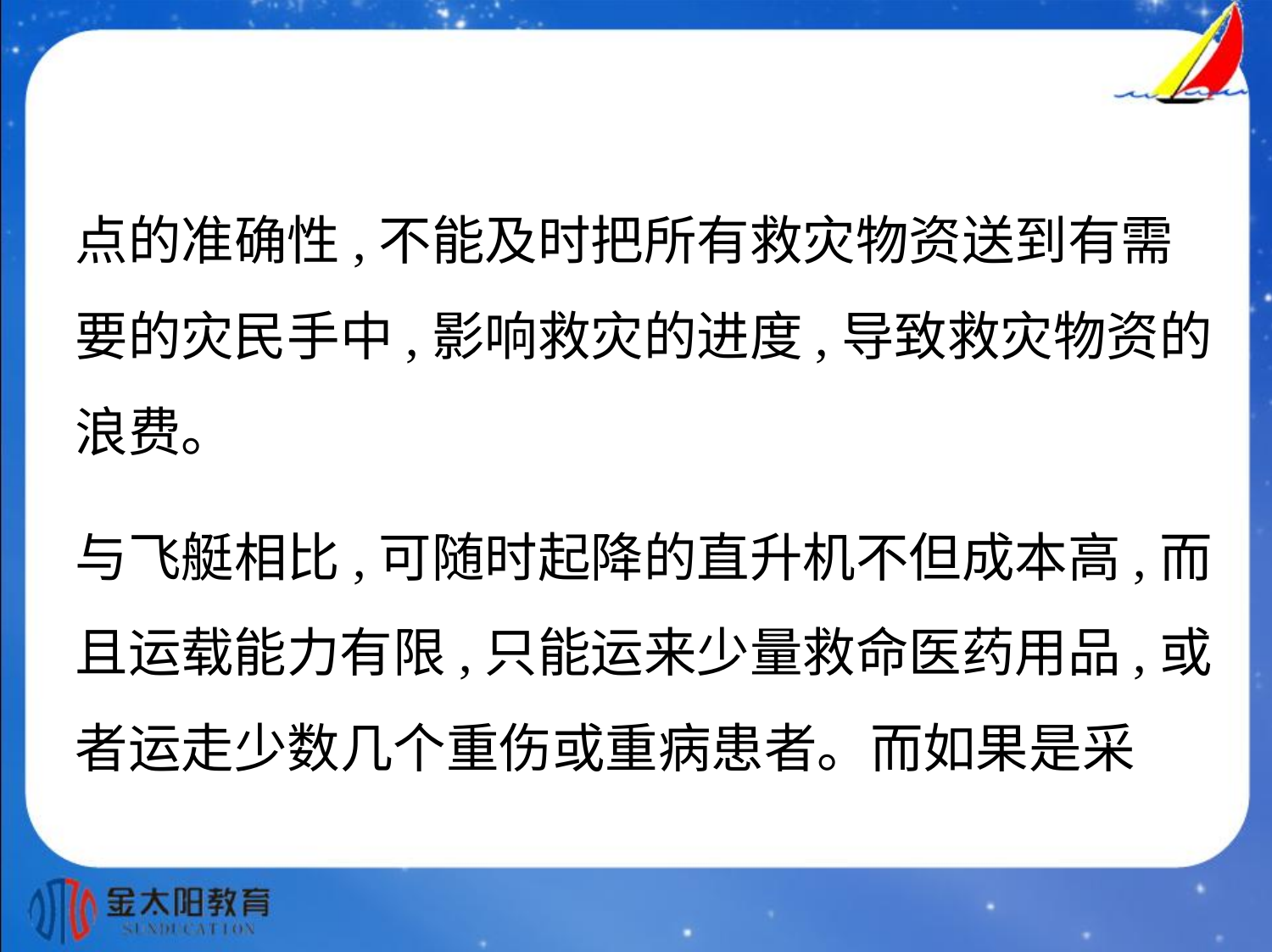

点的准确性,不能及时把所有救灾物资送到有需
要的灾民手中,影响救灾的进度,导致救灾物资的
浪费。
与飞艇相比,可随时起降的直升机不但成本高,而
且运载能力有限,只能运来少量救命医药用品,或
者运走少数几个重伤或重病患者。而如果是采